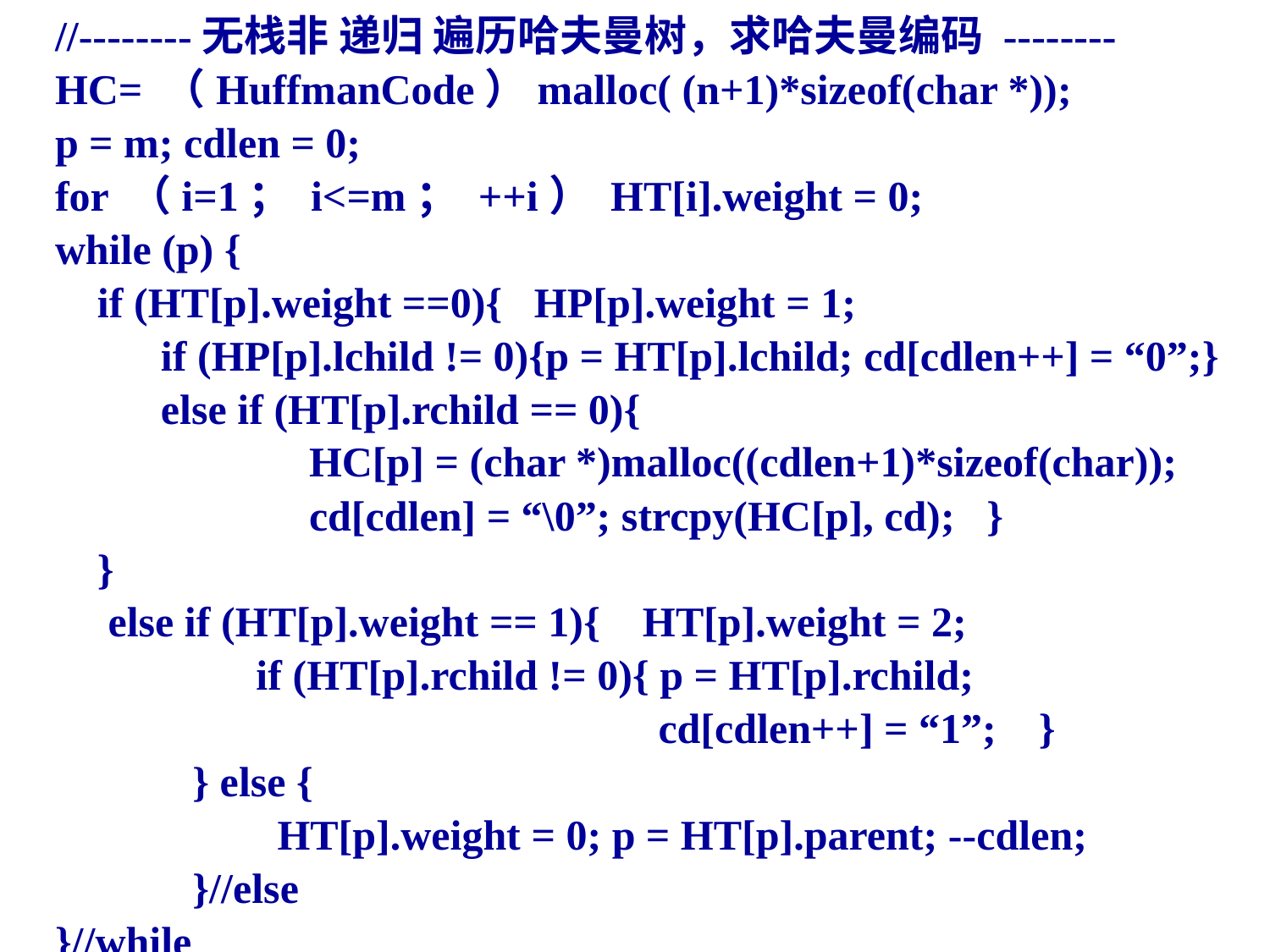

//--------无栈非 递归 遍历哈夫曼树，求哈夫曼编码 --------
    HC= （HuffmanCode）malloc( (n+1)*sizeof(char *));
    p = m; cdlen = 0;
    for （i=1； i<=m； ++i） HT[i].weight = 0;
    while (p) {
        if (HT[p].weight ==0){   HP[p].weight = 1;
              if (HP[p].lchild != 0){p = HT[p].lchild; cd[cdlen++] = “0”;}
              else if (HT[p].rchild == 0){
                            HC[p] = (char *)malloc((cdlen+1)*sizeof(char));
                            cd[cdlen] = “\0”; strcpy(HC[p], cd);   }
        }
         else if (HT[p].weight == 1){    HT[p].weight = 2;
                       if (HT[p].rchild != 0){ p = HT[p].rchild;
                                                             cd[cdlen++] = “1”;    }
                 } else {
                         HT[p].weight = 0; p = HT[p].parent; --cdlen;
                 }//else
    }//while